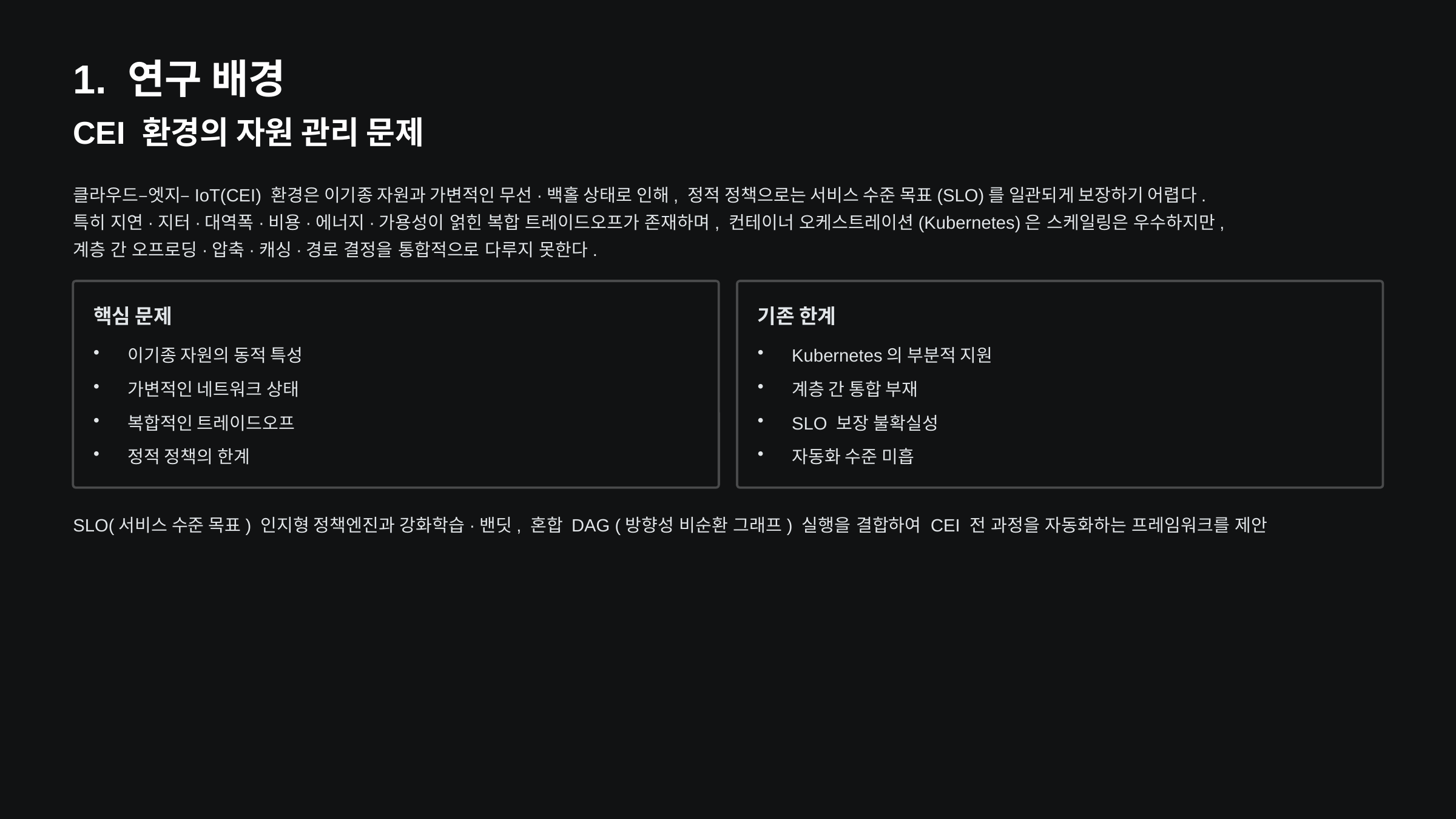

1. 연구 배경
CEI 환경의 자원 관리 문제
클라우드–엣지–IoT(CEI) 환경은 이기종 자원과 가변적인 무선·백홀 상태로 인해, 정적 정책으로는 서비스 수준 목표(SLO)를 일관되게 보장하기 어렵다.
특히 지연·지터·대역폭·비용·에너지·가용성이 얽힌 복합 트레이드오프가 존재하며, 컨테이너 오케스트레이션(Kubernetes)은 스케일링은 우수하지만,
계층 간 오프로딩·압축·캐싱·경로 결정을 통합적으로 다루지 못한다.

핵심 문제
기존 한계
이기종 자원의 동적 특성
Kubernetes의 부분적 지원
가변적인 네트워크 상태
계층 간 통합 부재
복합적인 트레이드오프
SLO 보장 불확실성
정적 정책의 한계
자동화 수준 미흡
SLO(서비스 수준 목표) 인지형 정책엔진과 강화학습·밴딧, 혼합 DAG (방향성 비순환 그래프) 실행을 결합하여 CEI 전 과정을 자동화하는 프레임워크를 제안